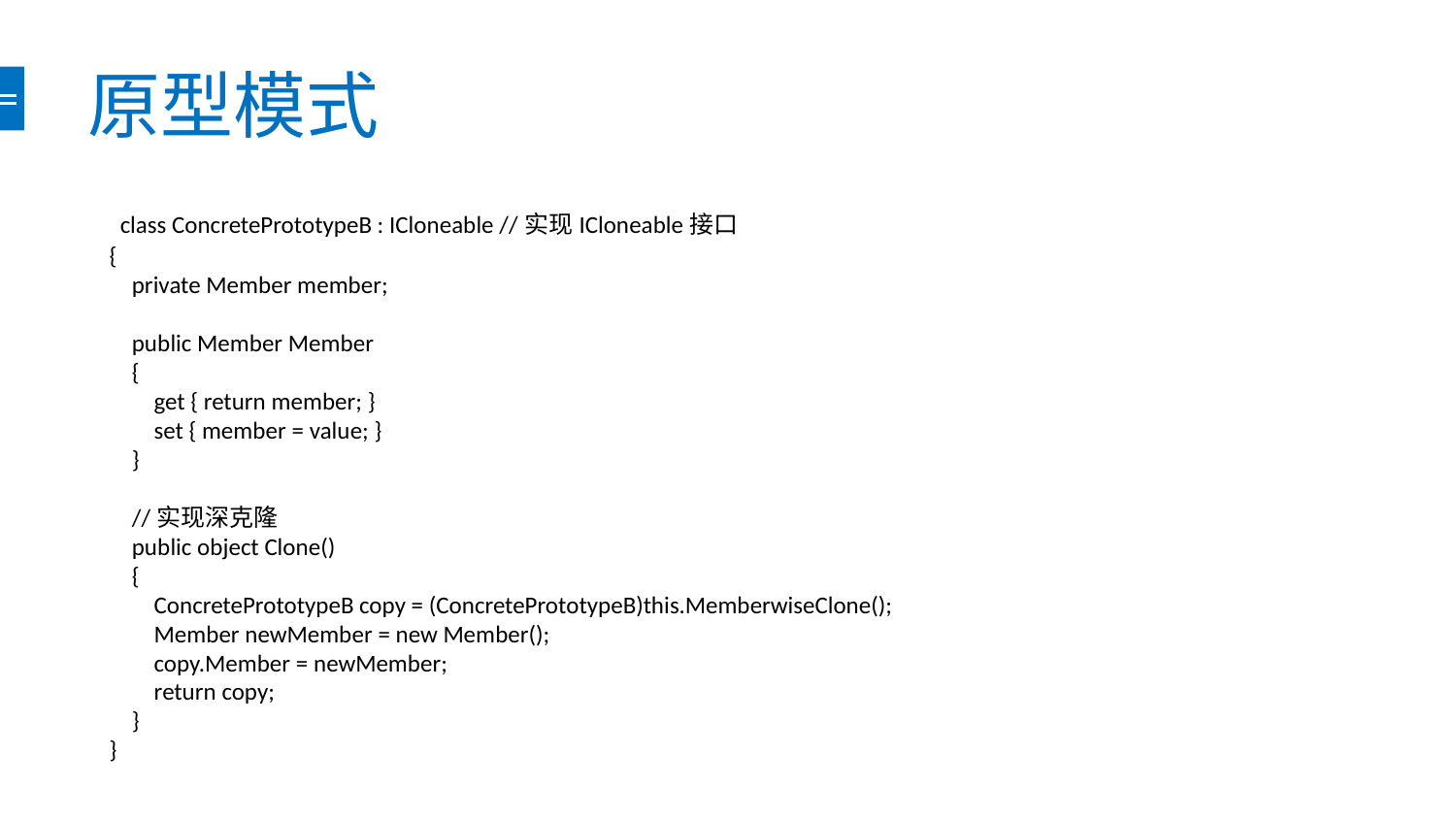

# 原型模式
    class ConcretePrototypeB : ICloneable //实现ICloneable接口
    {
        private Member member;

        public Member Member
        {
            get { return member; }
            set { member = value; }
        }

        //实现深克隆
        public object Clone()
        {
            ConcretePrototypeB copy = (ConcretePrototypeB)this.MemberwiseClone();
            Member newMember = new Member();
            copy.Member = newMember;
            return copy;
        }
    }